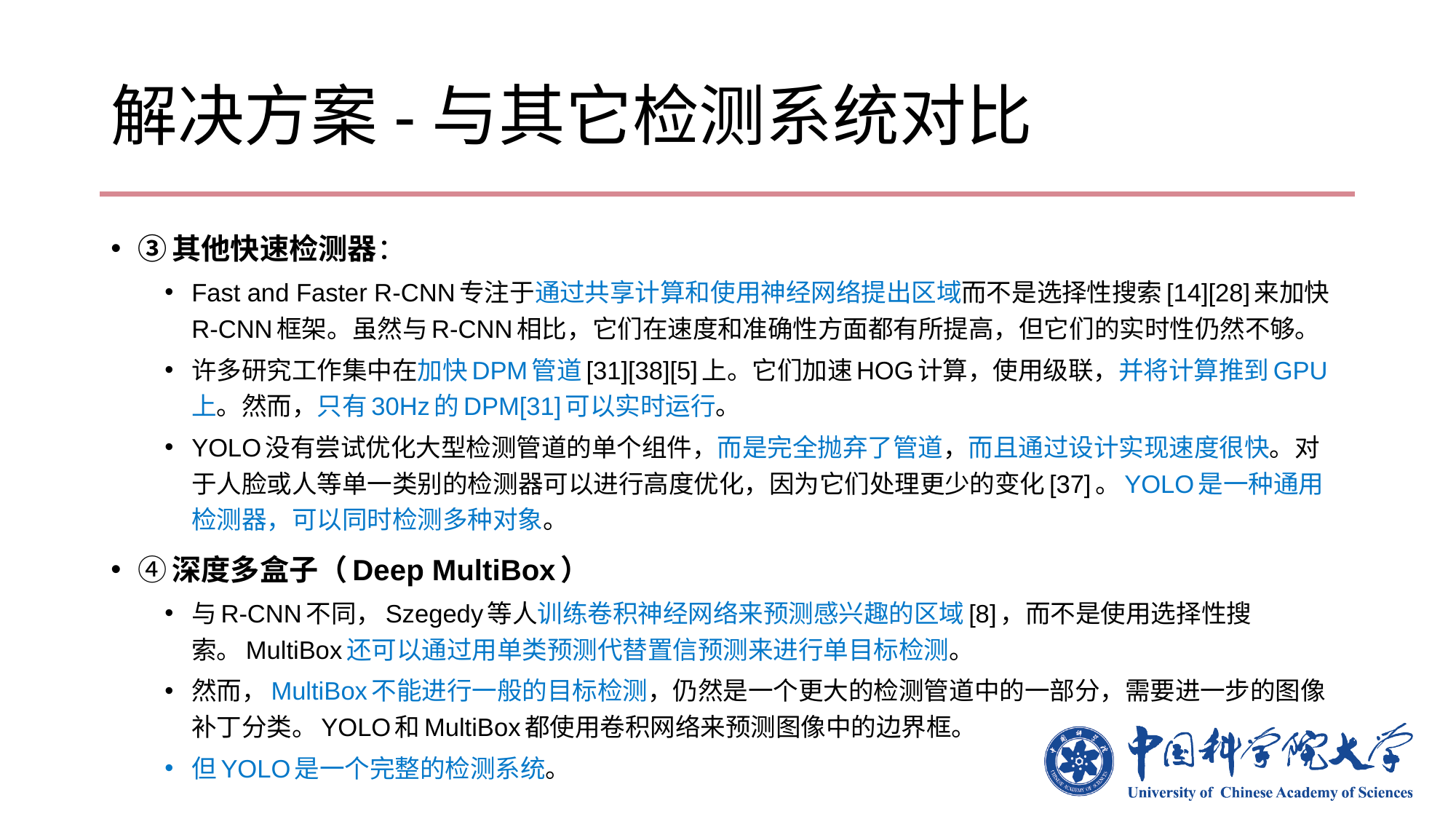

# 解决方案-与其它检测系统对比
③其他快速检测器：
Fast and Faster R-CNN专注于通过共享计算和使用神经网络提出区域而不是选择性搜索[14][28]来加快R-CNN框架。虽然与R-CNN相比，它们在速度和准确性方面都有所提高，但它们的实时性仍然不够。
许多研究工作集中在加快DPM管道[31][38][5]上。它们加速HOG计算，使用级联，并将计算推到GPU上。然而，只有30Hz的DPM[31]可以实时运行。
YOLO没有尝试优化大型检测管道的单个组件，而是完全抛弃了管道，而且通过设计实现速度很快。对于人脸或人等单一类别的检测器可以进行高度优化，因为它们处理更少的变化[37]。YOLO是一种通用检测器，可以同时检测多种对象。
④深度多盒子（Deep MultiBox）
与R-CNN不同，Szegedy等人训练卷积神经网络来预测感兴趣的区域[8]，而不是使用选择性搜索。MultiBox还可以通过用单类预测代替置信预测来进行单目标检测。
然而，MultiBox不能进行一般的目标检测，仍然是一个更大的检测管道中的一部分，需要进一步的图像补丁分类。YOLO和MultiBox都使用卷积网络来预测图像中的边界框。
但YOLO是一个完整的检测系统。